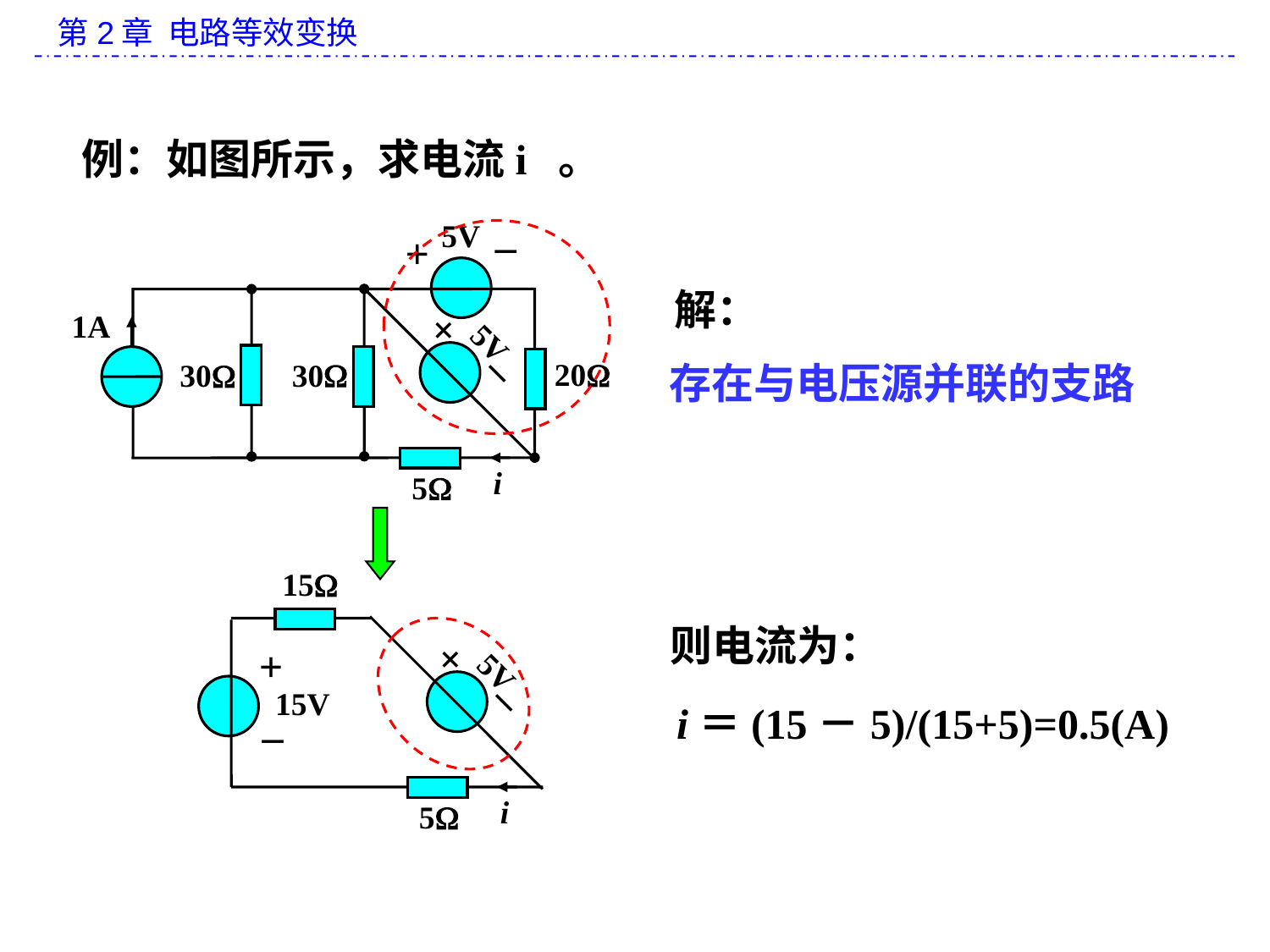

例：如图所示，求电流i  。
_
5V
+

+
1A

5V
_

20Ω
30Ω
30Ω

i

5Ω

解：
存在与电压源并联的支路

15Ω

+
+

_
5V
_

15V

i

5Ω
则电流为：

i＝(15－5)/(15+5)=0.5(A)